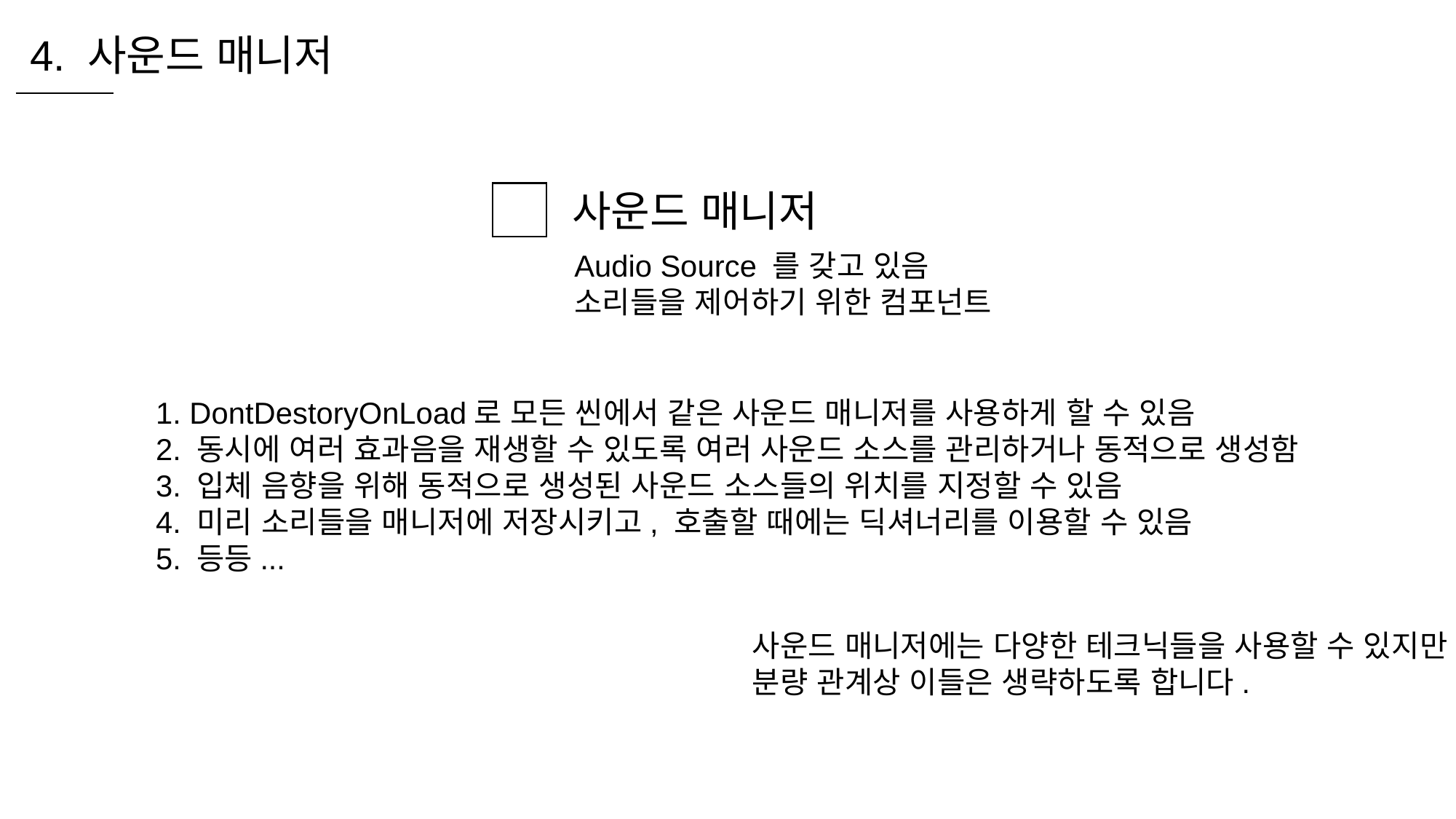

4. 사운드 매니저
사운드 매니저

Audio Source 를 갖고 있음
소리들을 제어하기 위한 컴포넌트
1. DontDestoryOnLoad로 모든 씬에서 같은 사운드 매니저를 사용하게 할 수 있음
2. 동시에 여러 효과음을 재생할 수 있도록 여러 사운드 소스를 관리하거나 동적으로 생성함
3. 입체 음향을 위해 동적으로 생성된 사운드 소스들의 위치를 지정할 수 있음
4. 미리 소리들을 매니저에 저장시키고, 호출할 때에는 딕셔너리를 이용할 수 있음
5. 등등...
사운드 매니저에는 다양한 테크닉들을 사용할 수 있지만
분량 관계상 이들은 생략하도록 합니다.